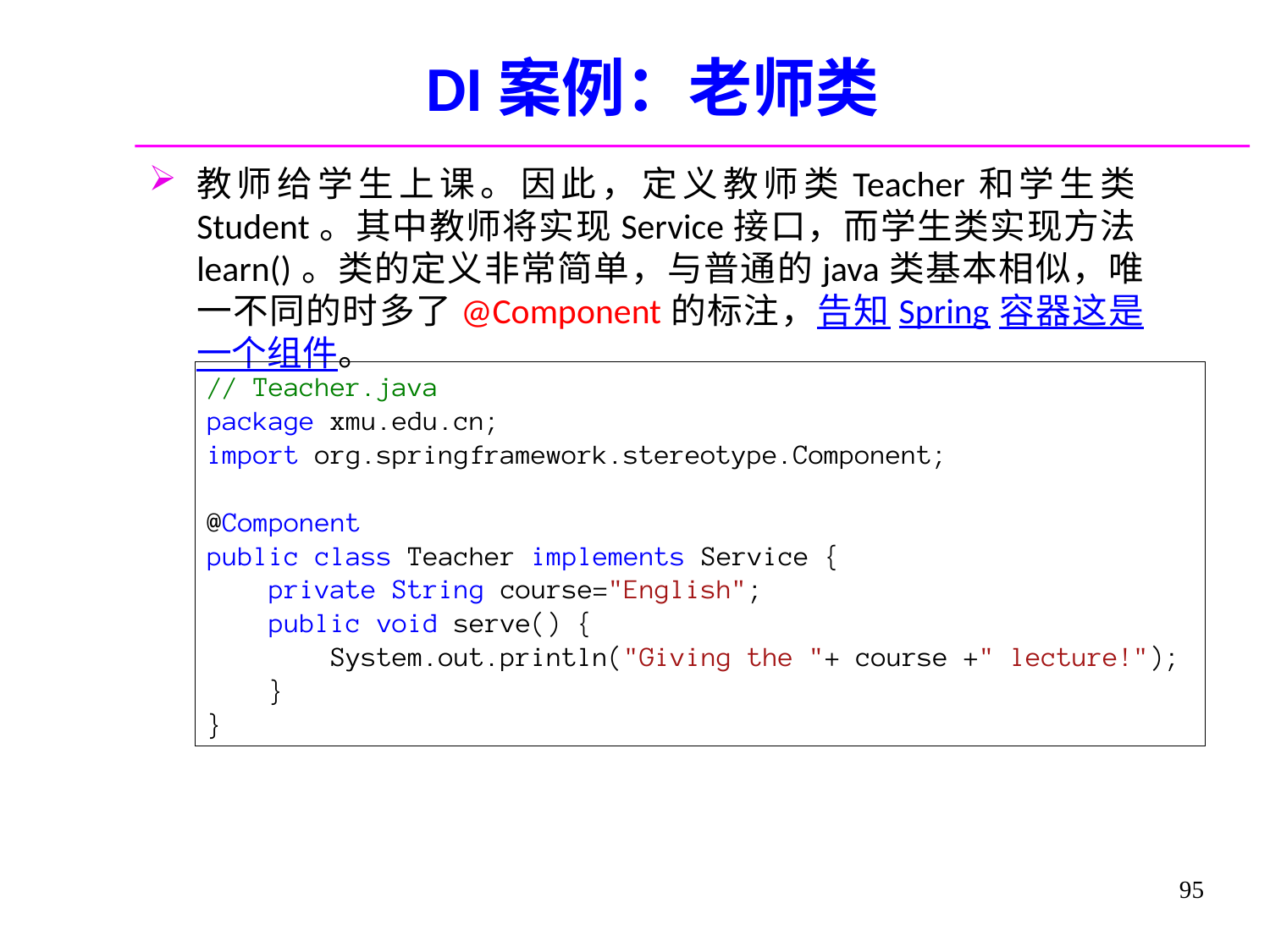

# DI案例：老师类
教师给学生上课。因此，定义教师类Teacher和学生类Student。其中教师将实现Service接口，而学生类实现方法learn()。类的定义非常简单，与普通的java类基本相似，唯一不同的时多了@Component的标注，告知Spring容器这是一个组件。

// Teacher.java
package xmu.edu.cn;
import org.springframework.stereotype.Component;
@Component
public class Teacher implements Service {
    private String course="English";
    public void serve() {
        System.out.println("Giving the "+ course +" lecture!");
    }
}
95